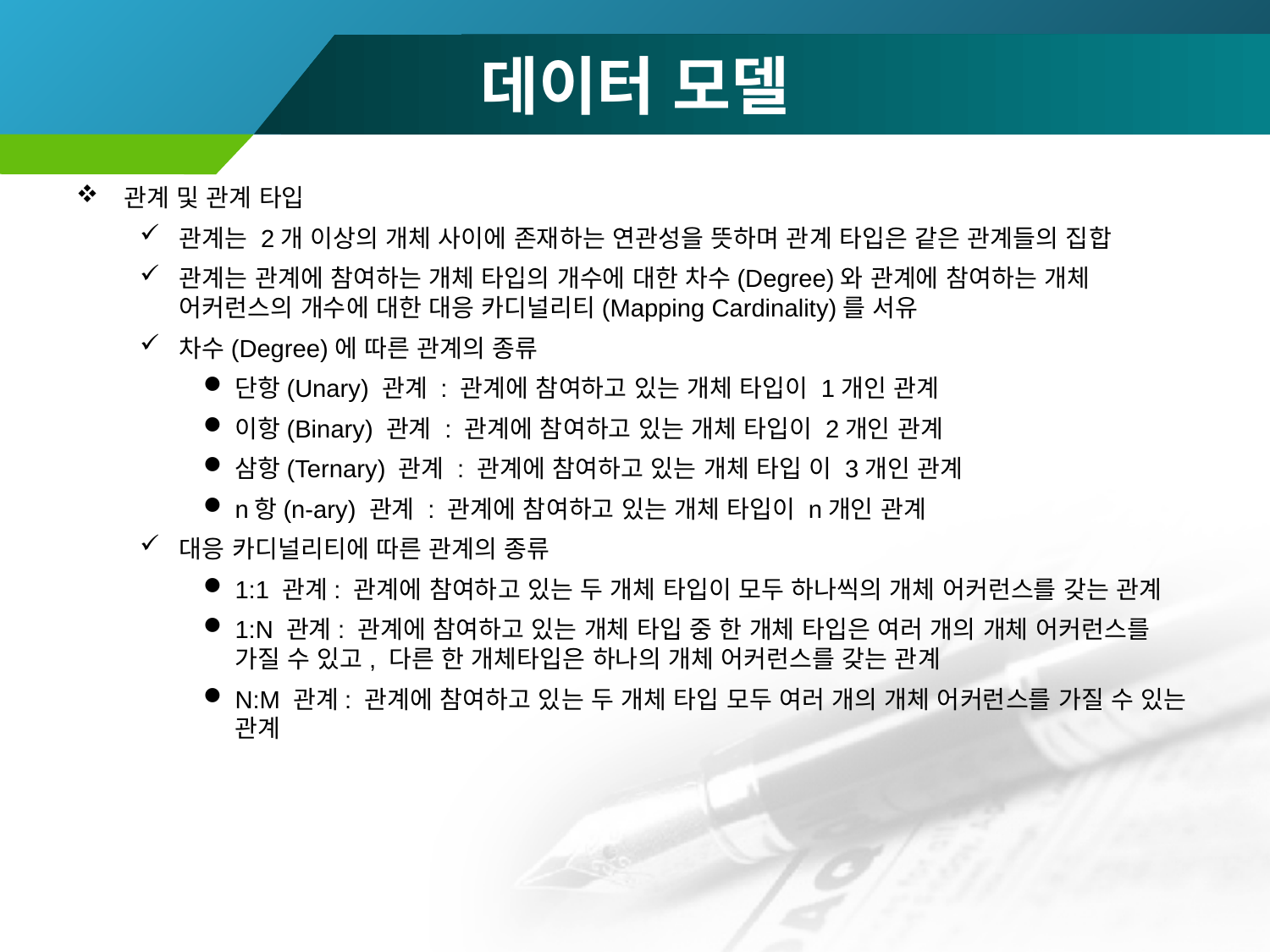

# 데이터 모델
관계 및 관계 타입
관계는 2개 이상의 개체 사이에 존재하는 연관성을 뜻하며 관계 타입은 같은 관계들의 집합
관계는 관계에 참여하는 개체 타입의 개수에 대한 차수(Degree)와 관계에 참여하는 개체 어커런스의 개수에 대한 대응 카디널리티(Mapping Cardinality)를 서유
차수(Degree)에 따른 관계의 종류
단항(Unary) 관계 : 관계에 참여하고 있는 개체 타입이 1개인 관계
이항(Binary) 관계 : 관계에 참여하고 있는 개체 타입이 2개인 관계
삼항(Ternary) 관계 : 관계에 참여하고 있는 개체 타입 이 3개인 관계
n항(n-ary) 관계 : 관계에 참여하고 있는 개체 타입이 n개인 관계
대응 카디널리티에 따른 관계의 종류
1:1 관계: 관계에 참여하고 있는 두 개체 타입이 모두 하나씩의 개체 어커런스를 갖는 관계
1:N 관계: 관계에 참여하고 있는 개체 타입 중 한 개체 타입은 여러 개의 개체 어커런스를 가질 수 있고, 다른 한 개체타입은 하나의 개체 어커런스를 갖는 관계
N:M 관계: 관계에 참여하고 있는 두 개체 타입 모두 여러 개의 개체 어커런스를 가질 수 있는 관계